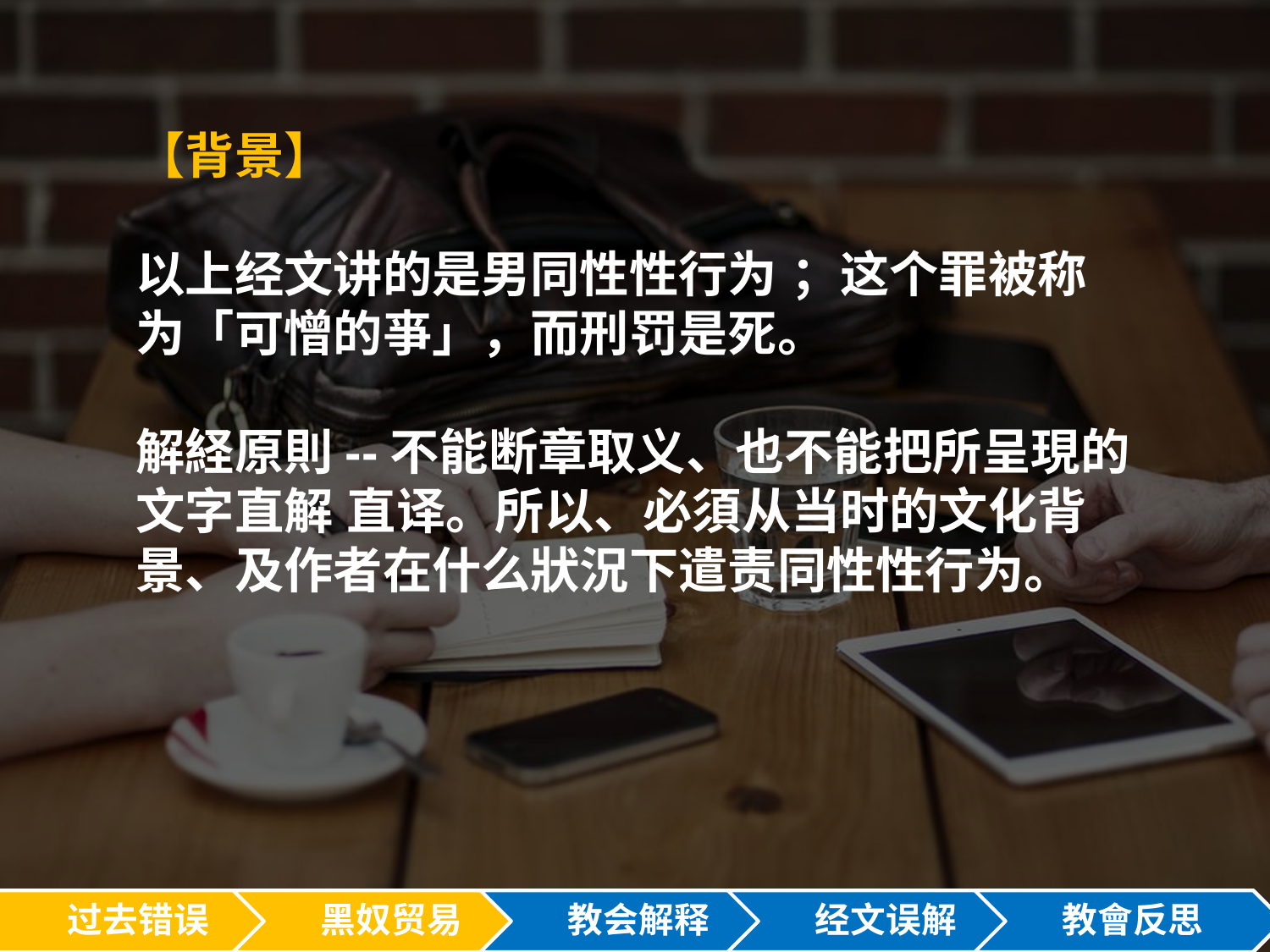

【背景】

以上经文讲的是男同性性行为 ；这个罪被称为「可憎的亊」，而刑罚是死。

解経原則--不能断章取义、也不能把所呈現的文字直解 直译。所以、必須从当时的文化背景、及作者在什么狀況下遣责同性性行为。

过去错误
黑奴贸易
教会解释
经文误解
教會反思

不可論斷

沒有資格

分辨好歹

分辨之道

推己及人